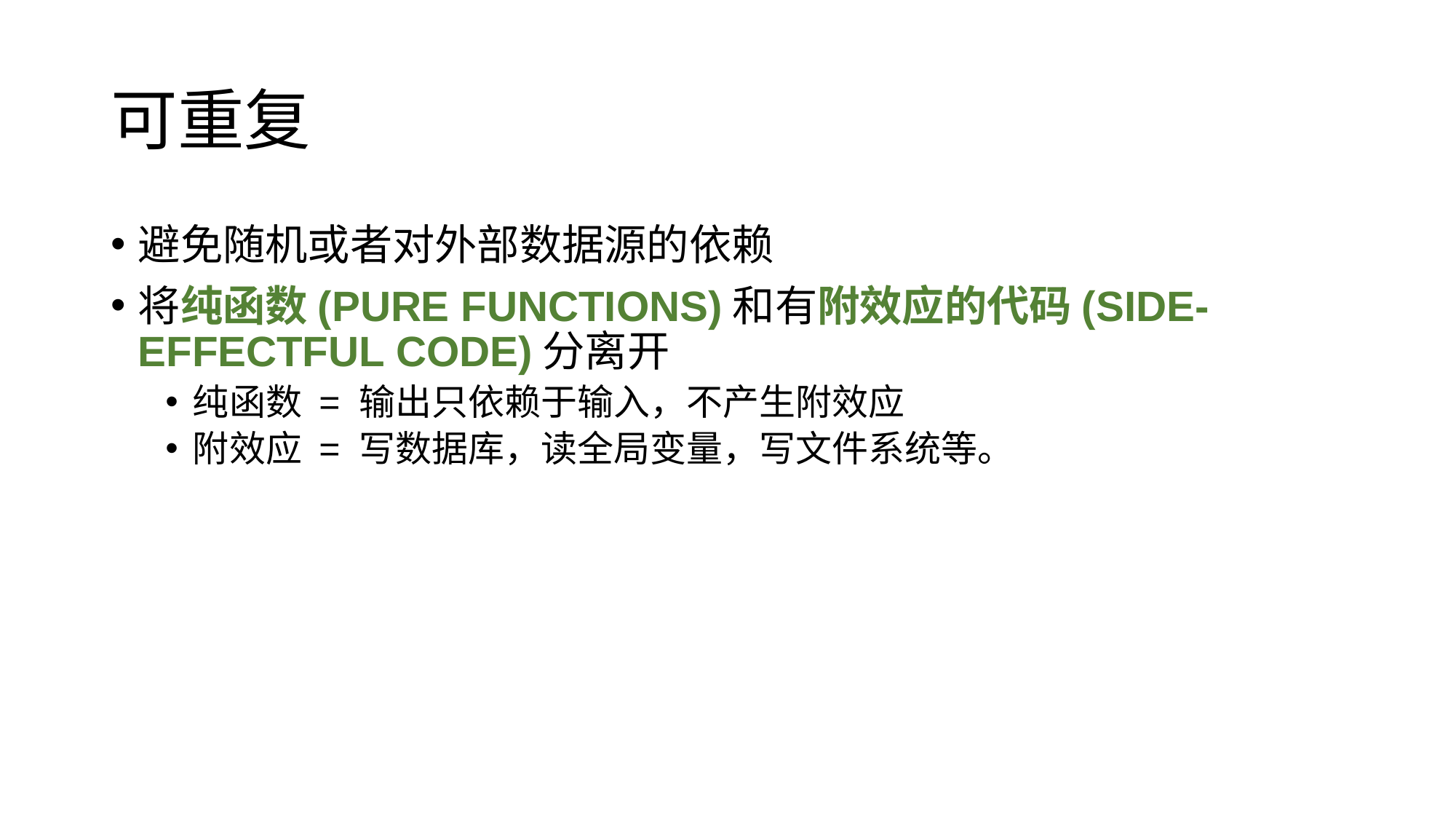

# 可重复
避免随机或者对外部数据源的依赖
将纯函数(PURE FUNCTIONS)和有附效应的代码(SIDE-EFFECTFUL CODE)分离开
纯函数 = 输出只依赖于输入，不产生附效应
附效应 = 写数据库，读全局变量，写文件系统等。